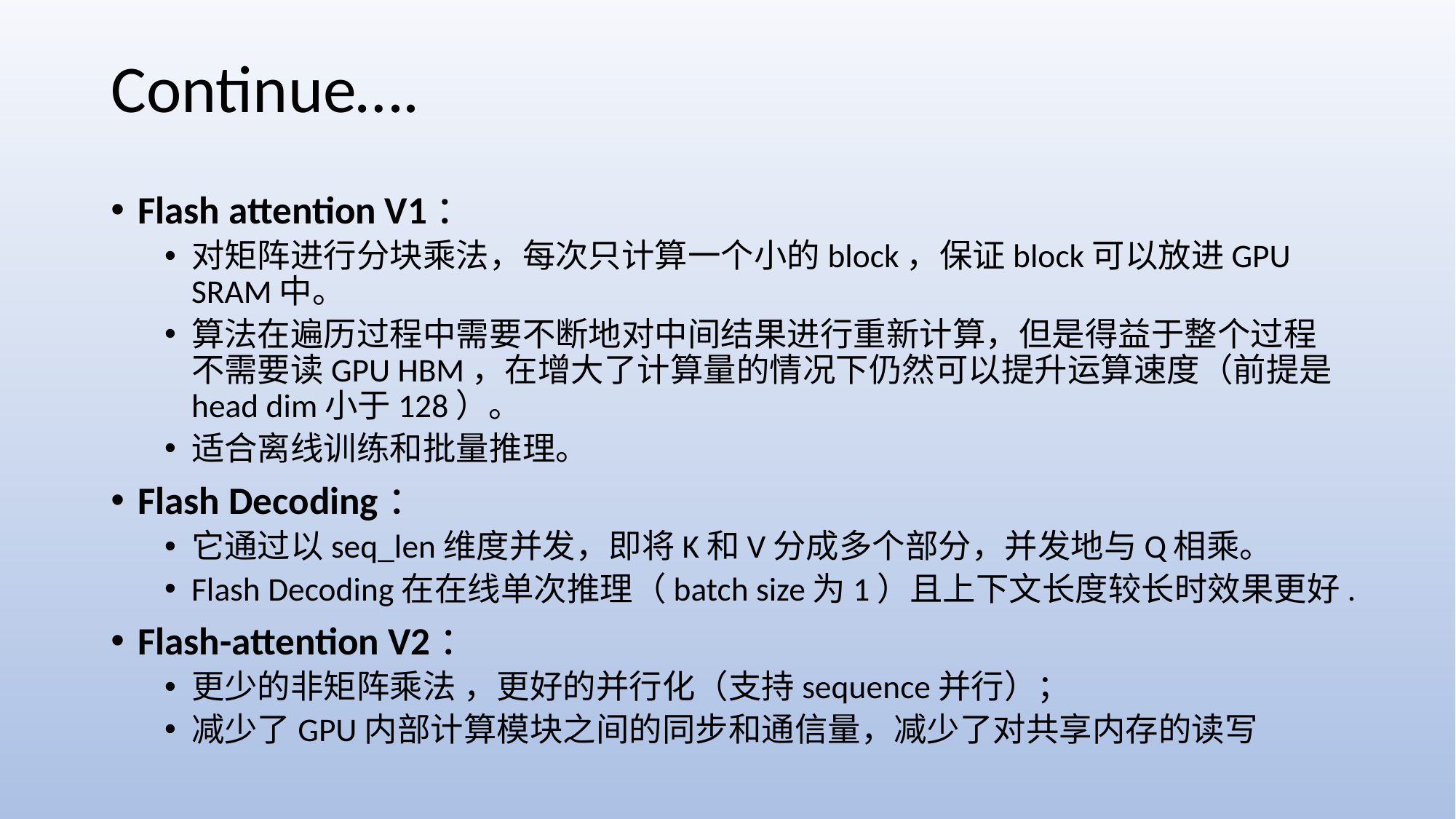

# Continue….
Flash attention V1：
对矩阵进行分块乘法，每次只计算一个小的block，保证block可以放进GPU SRAM中。
算法在遍历过程中需要不断地对中间结果进行重新计算，但是得益于整个过程不需要读GPU HBM，在增大了计算量的情况下仍然可以提升运算速度（前提是head dim小于128）。
适合离线训练和批量推理。
Flash Decoding：
它通过以seq_len维度并发，即将K和V分成多个部分，并发地与Q相乘。
Flash Decoding在在线单次推理（batch size为1）且上下文长度较长时效果更好.
Flash-attention V2：
更少的非矩阵乘法 ，更好的并行化（支持sequence并行）；
减少了GPU内部计算模块之间的同步和通信量，减少了对共享内存的读写